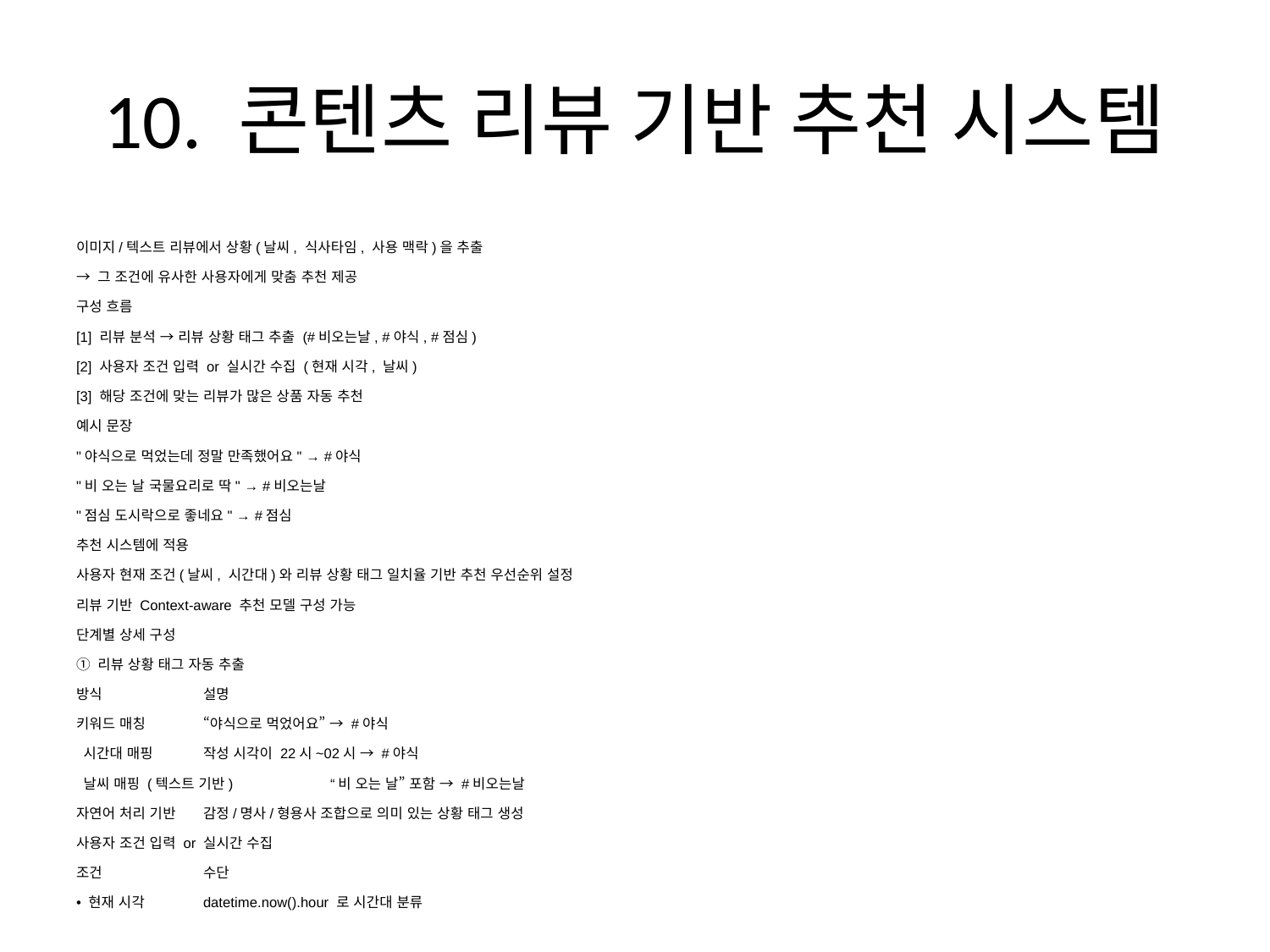

# 10. 콘텐츠 리뷰 기반 추천 시스템
이미지/텍스트 리뷰에서 상황(날씨, 식사타임, 사용 맥락)을 추출
→ 그 조건에 유사한 사용자에게 맞춤 추천 제공
구성 흐름
[1] 리뷰 분석 → 리뷰 상황 태그 추출 (#비오는날, #야식, #점심)
[2] 사용자 조건 입력 or 실시간 수집 (현재 시각, 날씨)
[3] 해당 조건에 맞는 리뷰가 많은 상품 자동 추천
예시 문장
"야식으로 먹었는데 정말 만족했어요" → #야식
"비 오는 날 국물요리로 딱" → #비오는날
"점심 도시락으로 좋네요" → #점심
추천 시스템에 적용
사용자 현재 조건(날씨, 시간대)와 리뷰 상황 태그 일치율 기반 추천 우선순위 설정
리뷰 기반 Context-aware 추천 모델 구성 가능
단계별 상세 구성
① 리뷰 상황 태그 자동 추출
방식	설명
키워드 매칭	“야식으로 먹었어요” → #야식
 시간대 매핑	작성 시각이 22시~02시 → #야식
 날씨 매핑 (텍스트 기반)	“비 오는 날” 포함 → #비오는날
자연어 처리 기반	감정/명사/형용사 조합으로 의미 있는 상황 태그 생성
사용자 조건 입력 or 실시간 수집
조건	수단
 현재 시각	datetime.now().hour 로 시간대 분류